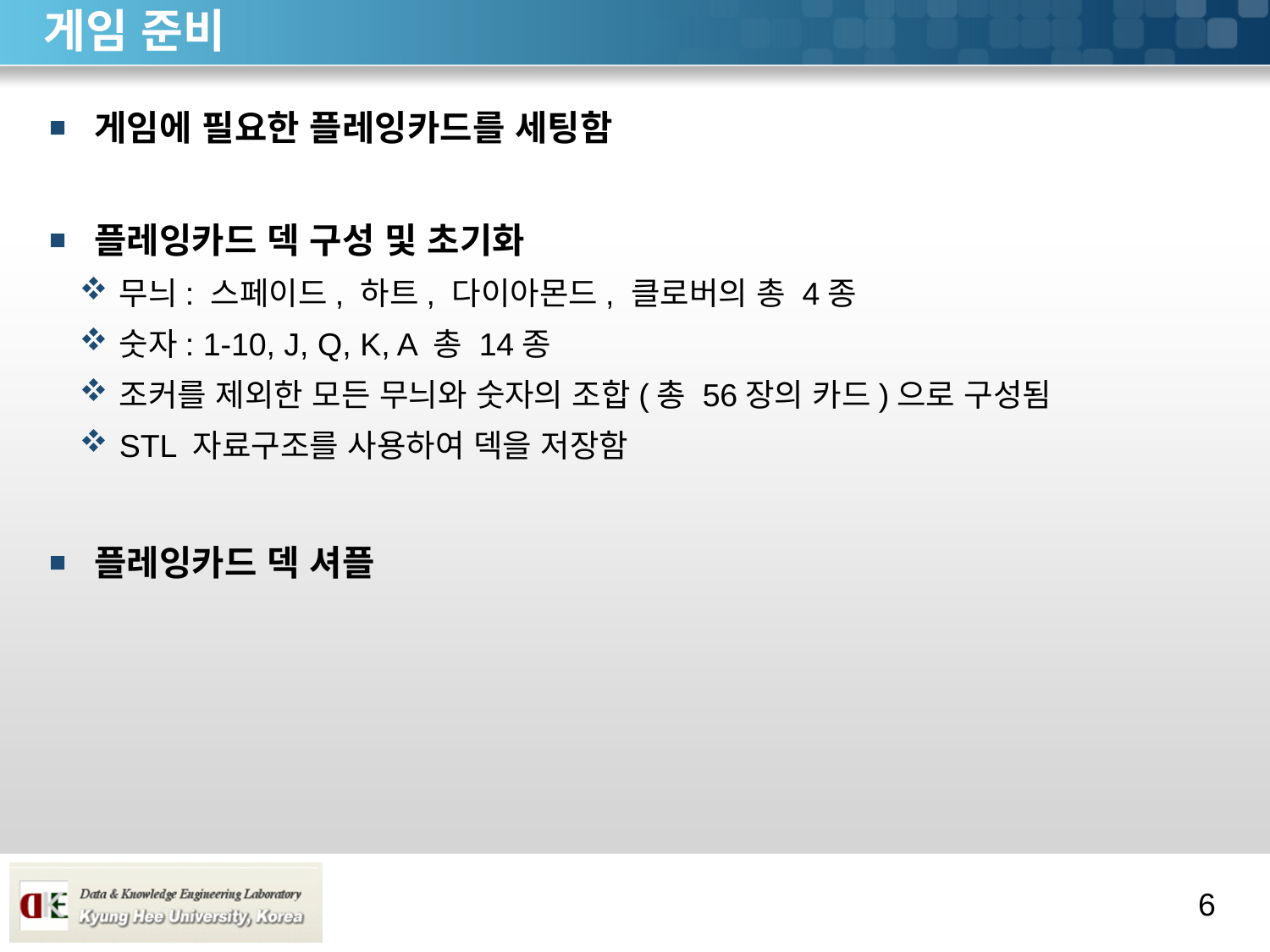

# 게임 준비
게임에 필요한 플레잉카드를 세팅함

플레잉카드 덱 구성 및 초기화
무늬: 스페이드, 하트, 다이아몬드, 클로버의 총 4종
숫자: 1-10, J, Q, K, A 총 14종
조커를 제외한 모든 무늬와 숫자의 조합(총 56장의 카드)으로 구성됨
STL 자료구조를 사용하여 덱을 저장함

플레잉카드 덱 셔플